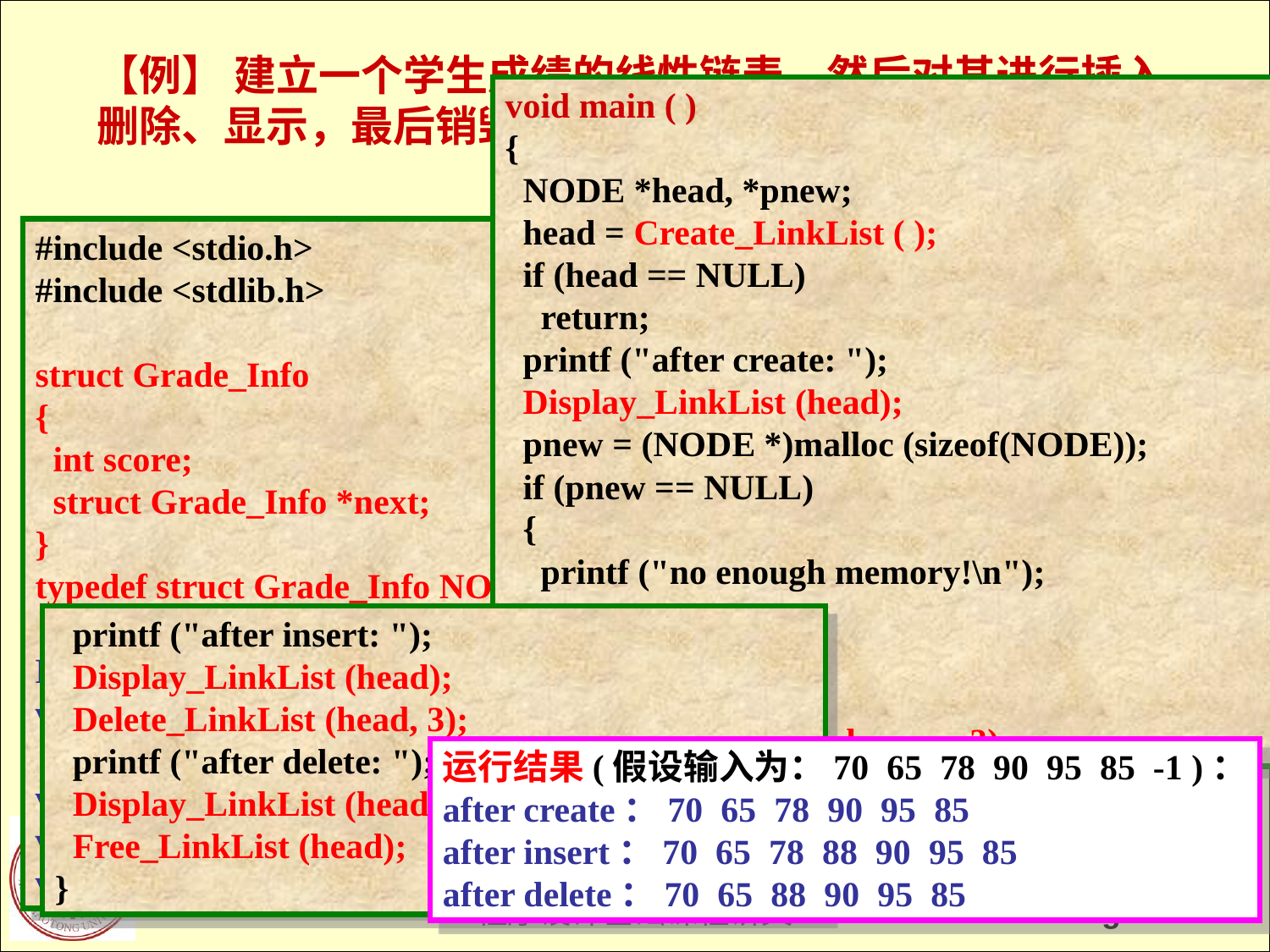

【例】 建立一个学生成绩的线性链表，然后对其进行插入、删除、显示，最后销毁该链表。
void main ( )
{
  NODE *head, *pnew;
  head = Create_LinkList ( );
  if (head == NULL)
    return;
  printf ("after create: ");
  Display_LinkList (head);
  pnew = (NODE *)malloc (sizeof(NODE));
  if (pnew == NULL)
  {
    printf ("no enough memory!\n");
    return;
  }
  pnew->score = 88;
  Insert_LinkList (head, pnew, 3);
#include <stdio.h>
#include <stdlib.h>

struct Grade_Info
{
  int score;
  struct Grade_Info *next;
}
typedef struct Grade_Info NODE;

NODE *Create_LinkList ( );
void Insert_LinkList (NODE *head,
                               NODE *pnew, int i);
void Delete_LinkList (NODE *head, int i);
void Display_LinkList (NODE *head);
void Free_LinkList (NODE *head);
  printf ("after insert: ");
  Display_LinkList (head);
  Delete_LinkList (head, 3);
  printf ("after delete: ");
  Display_LinkList (head);
  Free_LinkList (head);
}
运行结果(假设输入为：70  65  78  90  95  85  -1 )：
after create：70  65  78  90  95  85
after insert：70  65  78  88  90  95  85
after delete：70  65  88  90  95  85